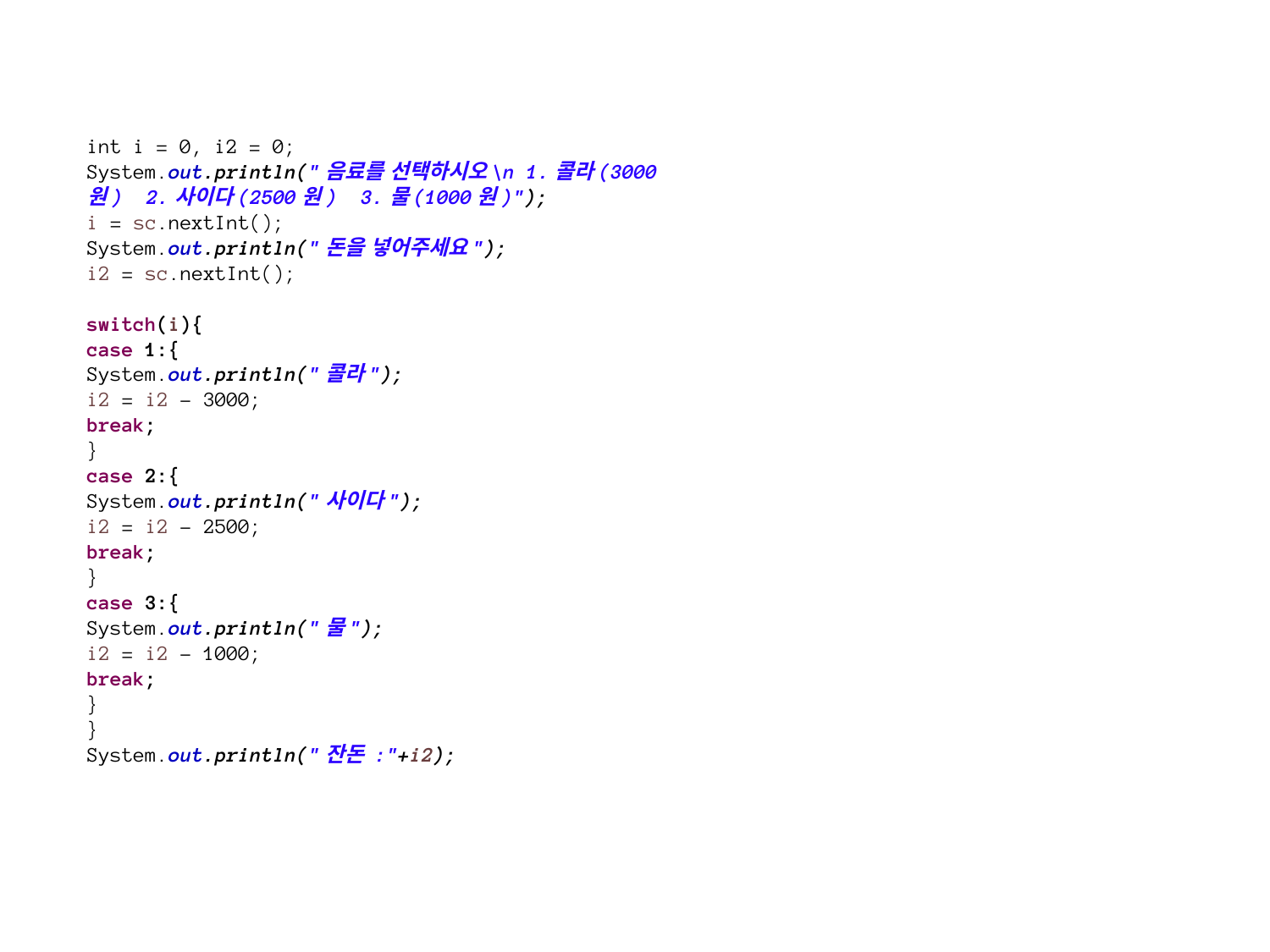

int i = 0, i2 = 0;
System.out.println("음료를 선택하시오\n 1.콜라(3000원)  2.사이다(2500원)  3.물(1000원)");
i = sc.nextInt();
System.out.println("돈을 넣어주세요");
i2 = sc.nextInt();

switch(i){
case 1:{
System.out.println("콜라");
i2 = i2 - 3000;
break;
}
case 2:{
System.out.println("사이다");
i2 = i2 - 2500;
break;
}
case 3:{
System.out.println("물");
i2 = i2 - 1000;
break;
}
}
System.out.println("잔돈 :"+i2);